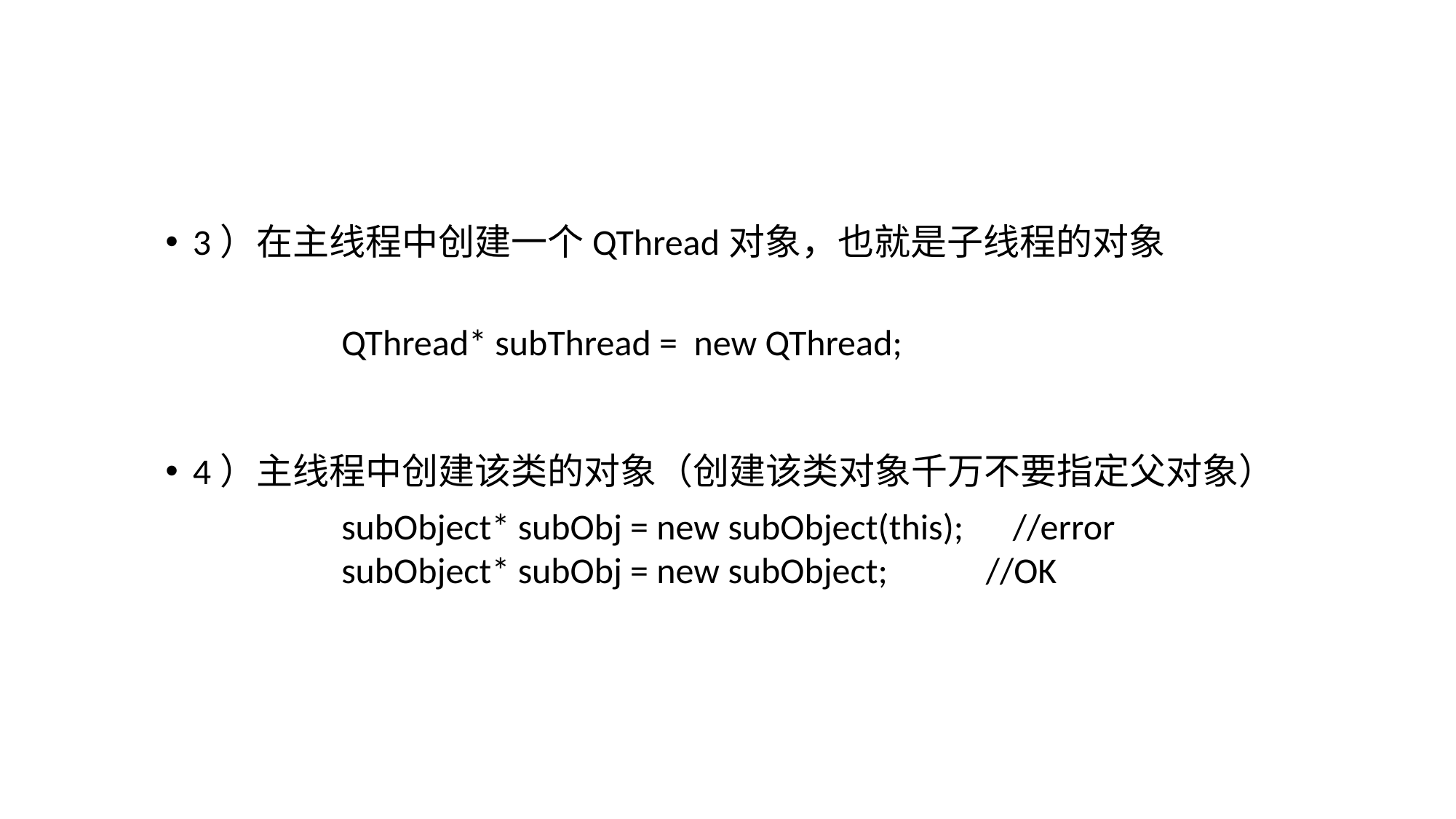

#
3）在主线程中创建一个QThread对象，也就是子线程的对象

4）主线程中创建该类的对象（创建该类对象千万不要指定父对象）
QThread* subThread =  new QThread;
subObject* subObj = new subObject(this);      //error
subObject* subObj = new subObject;            //OK